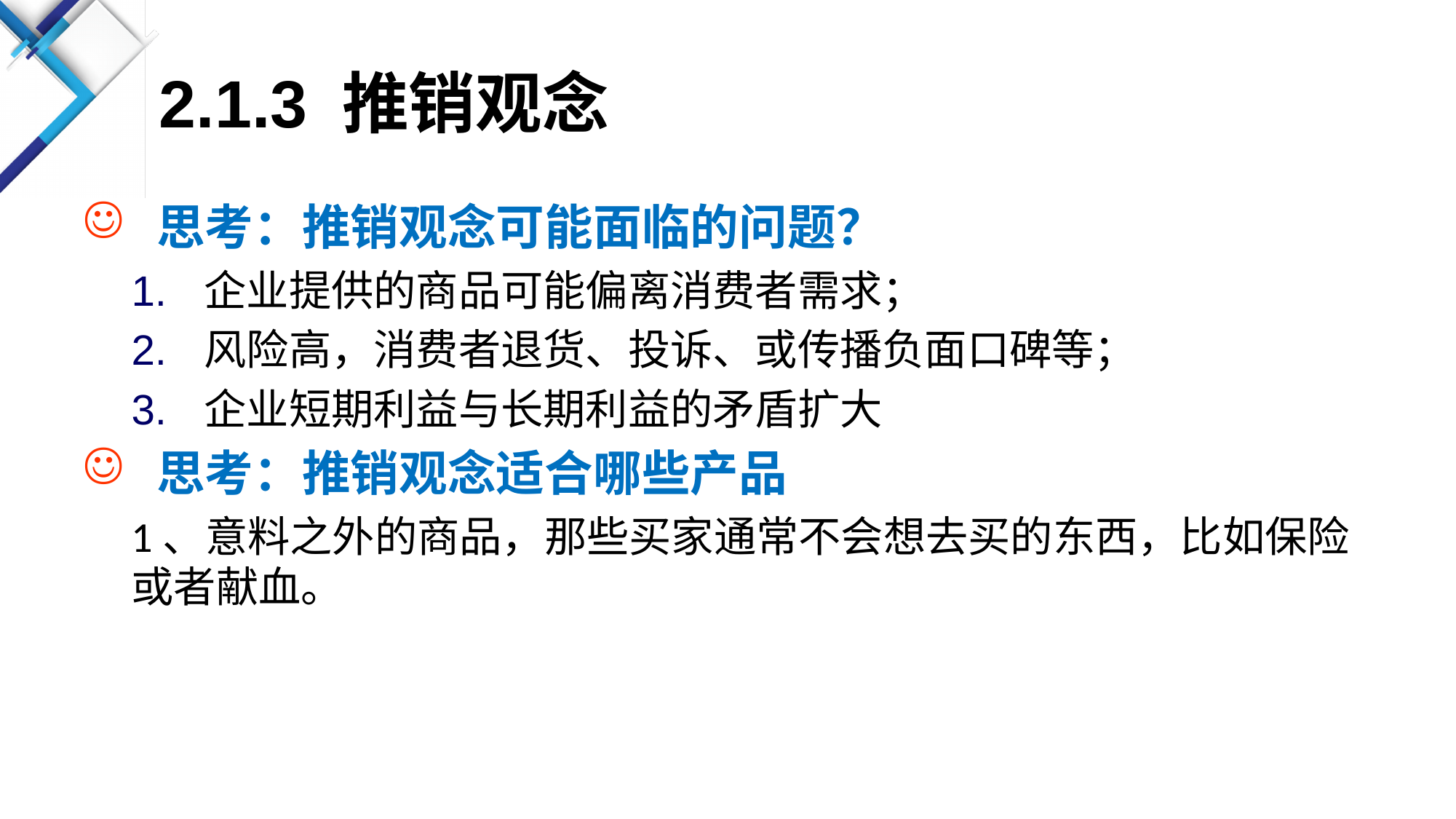

# 2.1.3 推销观念
思考：推销观念可能面临的问题？
企业提供的商品可能偏离消费者需求；
风险高，消费者退货、投诉、或传播负面口碑等；
企业短期利益与长期利益的矛盾扩大
思考：推销观念适合哪些产品
1、意料之外的商品，那些买家通常不会想去买的东西，比如保险或者献血。